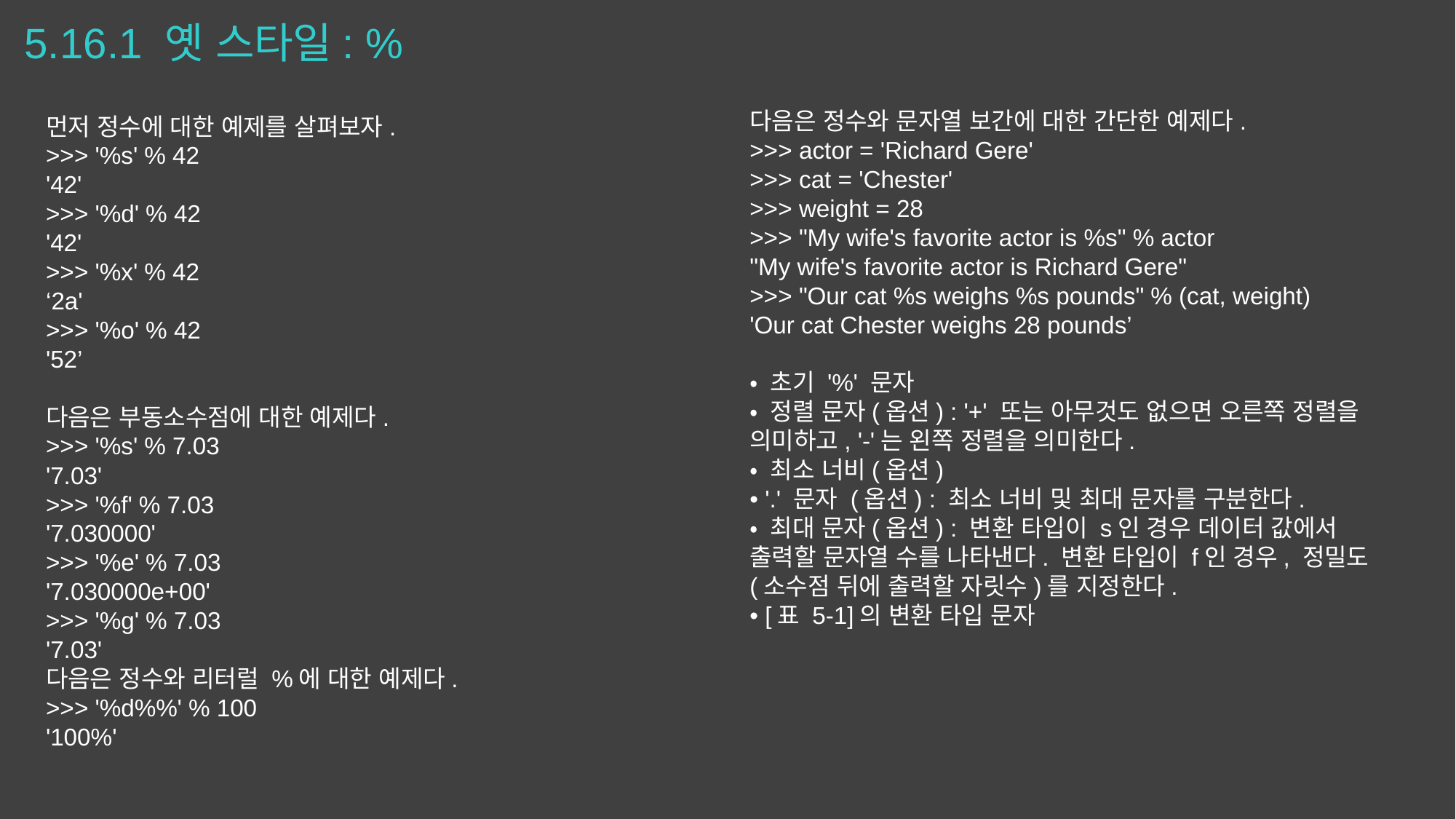

# 5.16.1 옛 스타일: %
다음은 정수와 문자열 보간에 대한 간단한 예제다.
>>> actor = 'Richard Gere'
>>> cat = 'Chester'
>>> weight = 28
>>> "My wife's favorite actor is %s" % actor
"My wife's favorite actor is Richard Gere"
>>> "Our cat %s weighs %s pounds" % (cat, weight)
'Our cat Chester weighs 28 pounds’

• 초기 '%' 문자
• 정렬 문자(옵션) : '+' 또는 아무것도 없으면 오른쪽 정렬을 의미하고, '-'는 왼쪽 정렬을 의미한다.
• 최소 너비(옵션)
• '.' 문자 (옵션) : 최소 너비 및 최대 문자를 구분한다.
• 최대 문자(옵션) : 변환 타입이 s인 경우 데이터 값에서 출력할 문자열 수를 나타낸다. 변환 타입이 f인 경우, 정밀도(소수점 뒤에 출력할 자릿수)를 지정한다.
• [표 5-1]의 변환 타입 문자
먼저 정수에 대한 예제를 살펴보자.
>>> '%s' % 42
'42'
>>> '%d' % 42
'42'
>>> '%x' % 42
‘2a'
>>> '%o' % 42
'52’

다음은 부동소수점에 대한 예제다.
>>> '%s' % 7.03
'7.03'
>>> '%f' % 7.03
'7.030000'
>>> '%e' % 7.03
'7.030000e+00'
>>> '%g' % 7.03
'7.03'
다음은 정수와 리터럴 %에 대한 예제다.
>>> '%d%%' % 100
'100%'